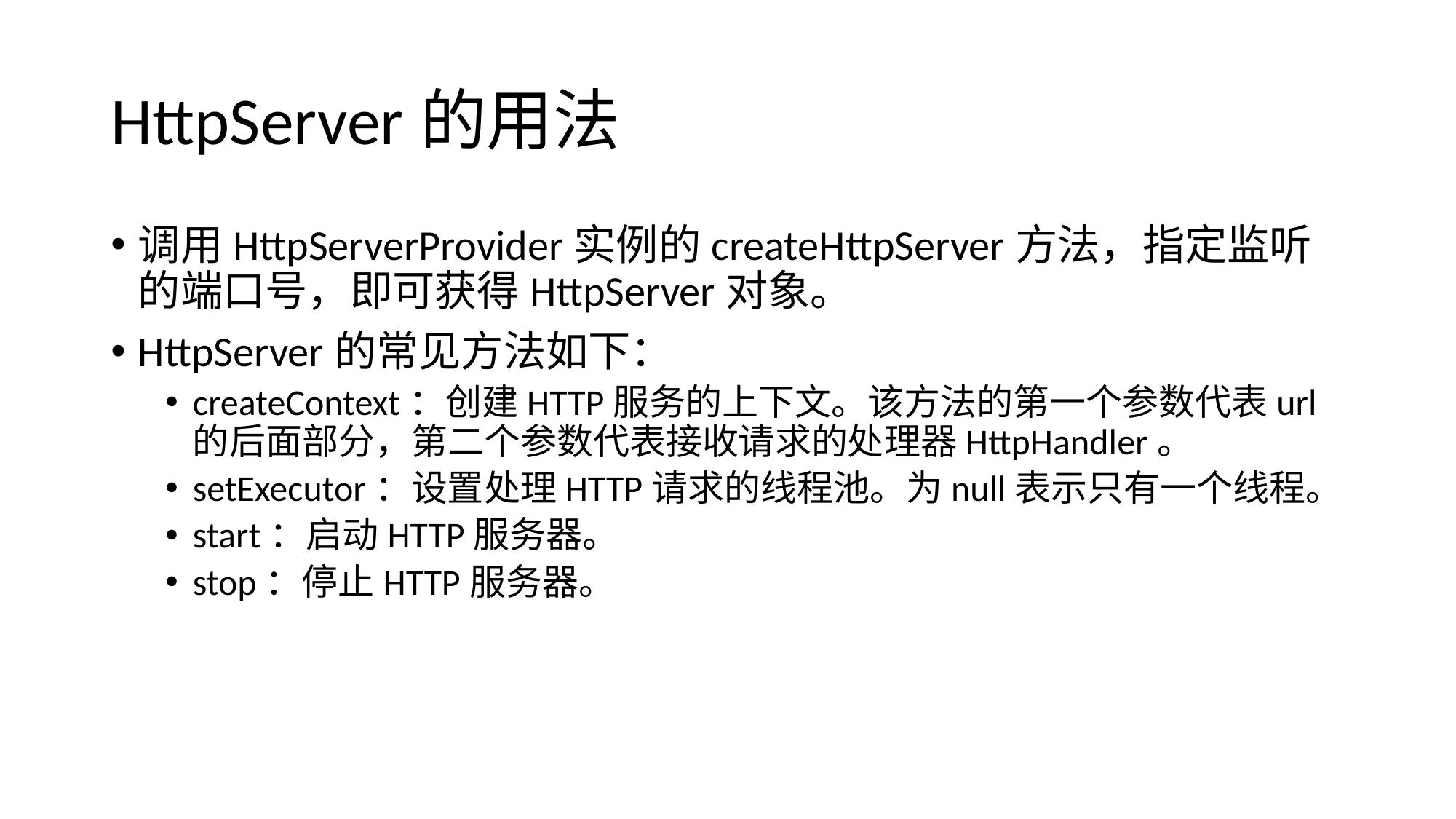

# HttpServer的用法
调用HttpServerProvider实例的createHttpServer方法，指定监听的端口号，即可获得HttpServer对象。
HttpServer的常见方法如下：
createContext：创建HTTP服务的上下文。该方法的第一个参数代表url的后面部分，第二个参数代表接收请求的处理器HttpHandler。
setExecutor：设置处理HTTP请求的线程池。为null表示只有一个线程。
start：启动HTTP服务器。
stop：停止HTTP服务器。